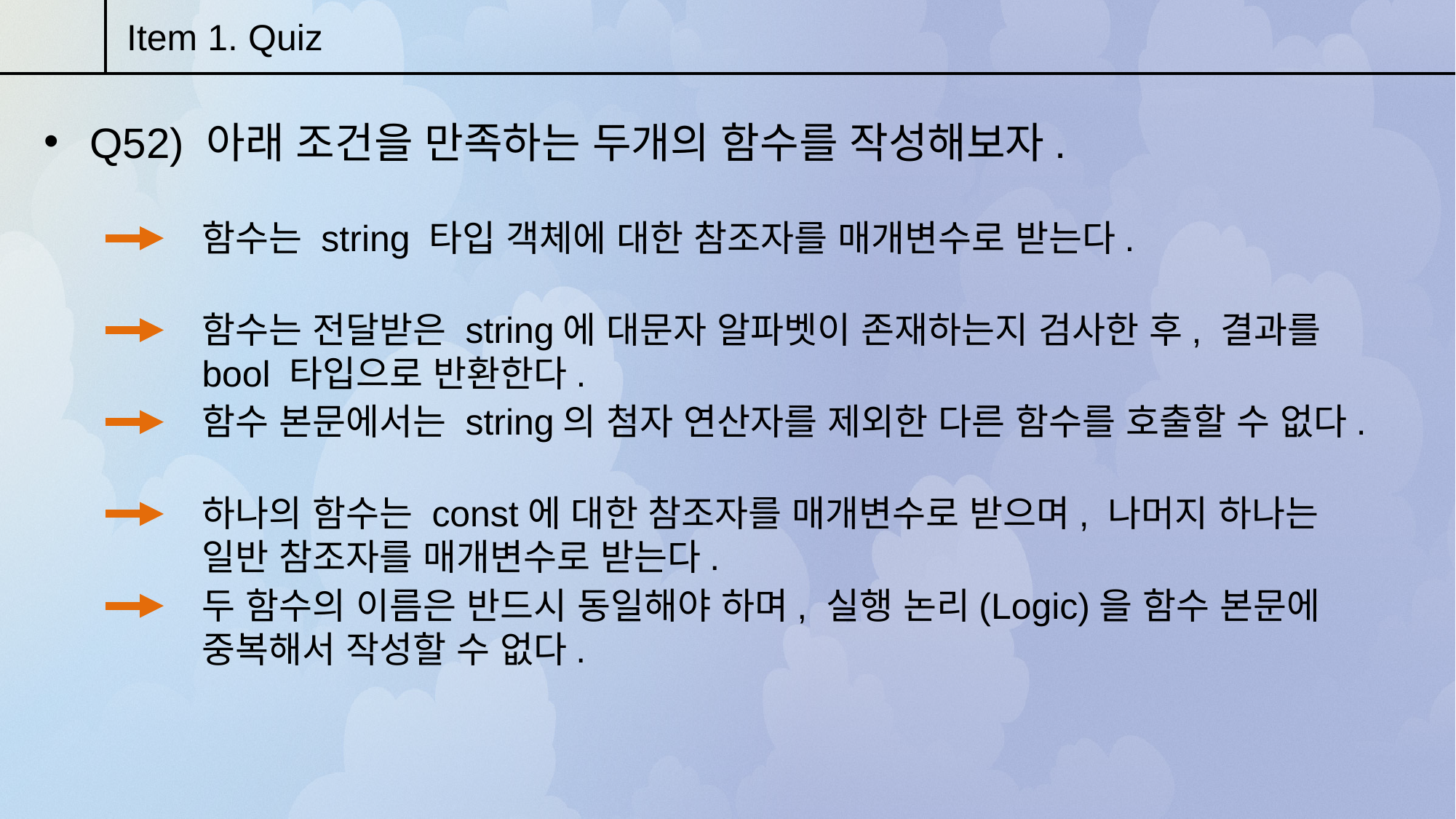

Item 1. Quiz
 Q52) 아래 조건을 만족하는 두개의 함수를 작성해보자.
함수는 string 타입 객체에 대한 참조자를 매개변수로 받는다.
함수는 전달받은 string에 대문자 알파벳이 존재하는지 검사한 후, 결과를 bool 타입으로 반환한다.
함수 본문에서는 string의 첨자 연산자를 제외한 다른 함수를 호출할 수 없다.
하나의 함수는 const에 대한 참조자를 매개변수로 받으며, 나머지 하나는 일반 참조자를 매개변수로 받는다.
두 함수의 이름은 반드시 동일해야 하며, 실행 논리(Logic)을 함수 본문에 중복해서 작성할 수 없다.